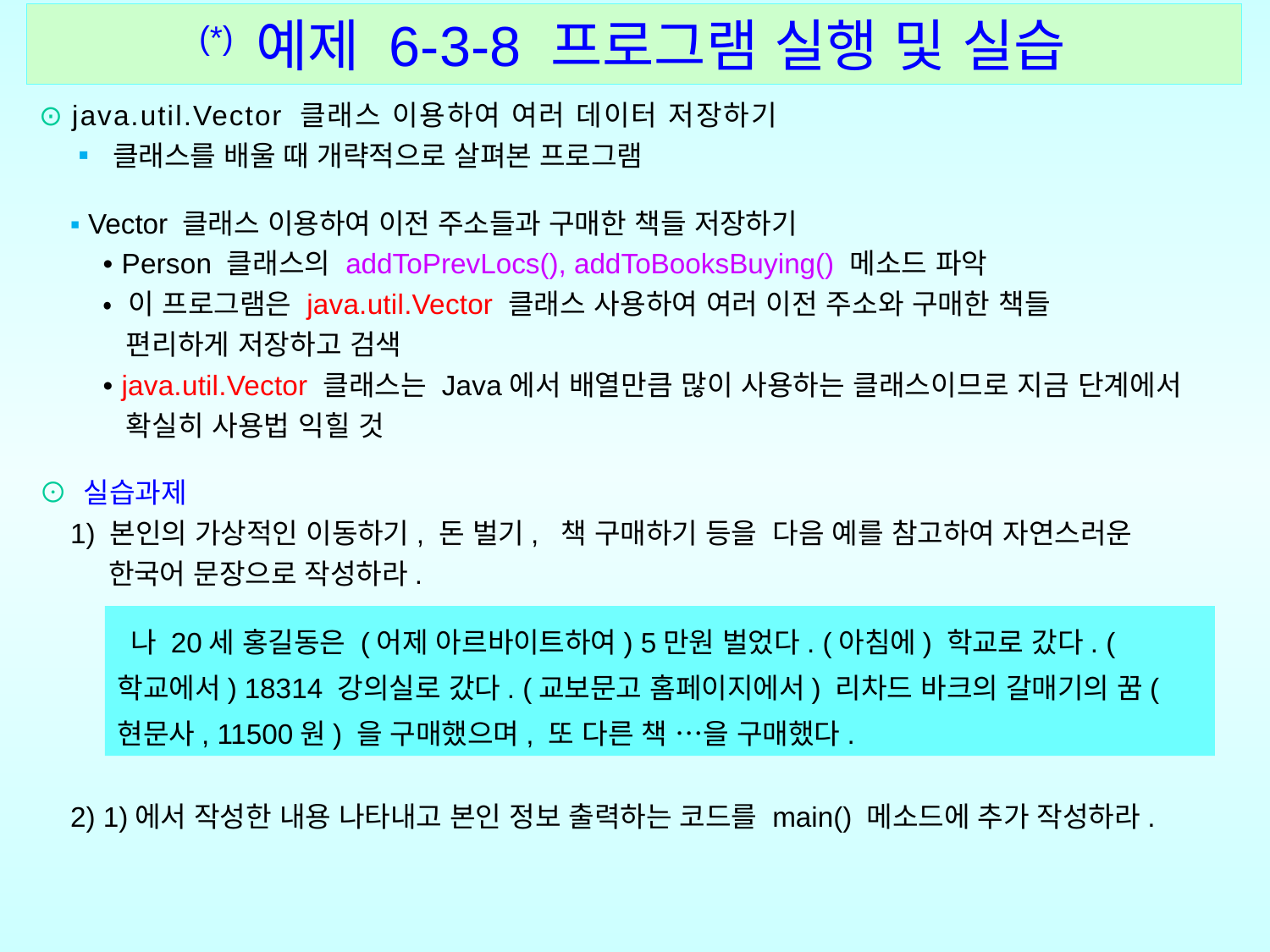

(*) 예제 6-3-8 프로그램 실행 및 실습
⊙ java.util.Vector 클래스 이용하여 여러 데이터 저장하기
    ▪ 클래스를 배울 때 개략적으로 살펴본 프로그램

    ▪ Vector 클래스 이용하여 이전 주소들과 구매한 책들 저장하기
        • Person 클래스의 addToPrevLocs(), addToBooksBuying() 메소드 파악
        • 이 프로그램은 java.util.Vector 클래스 사용하여 여러 이전 주소와 구매한 책들
          편리하게 저장하고 검색
        • java.util.Vector 클래스는 Java에서 배열만큼 많이 사용하는 클래스이므로 지금 단계에서
          확실히 사용법 익힐 것

⊙ 실습과제
    1) 본인의 가상적인 이동하기, 돈 벌기,  책 구매하기 등을  다음 예를 참고하여 자연스러운
        한국어 문장으로 작성하라.

    2) 1)에서 작성한 내용 나타내고 본인 정보 출력하는 코드를 main() 메소드에 추가 작성하라.
 나 20세 홍길동은 (어제 아르바이트하여) 5만원 벌었다. (아침에) 학교로 갔다. (학교에서) 18314 강의실로 갔다. (교보문고 홈페이지에서) 리차드 바크의 갈매기의 꿈(현문사, 11500원) 을 구매했으며, 또 다른 책 …을 구매했다.